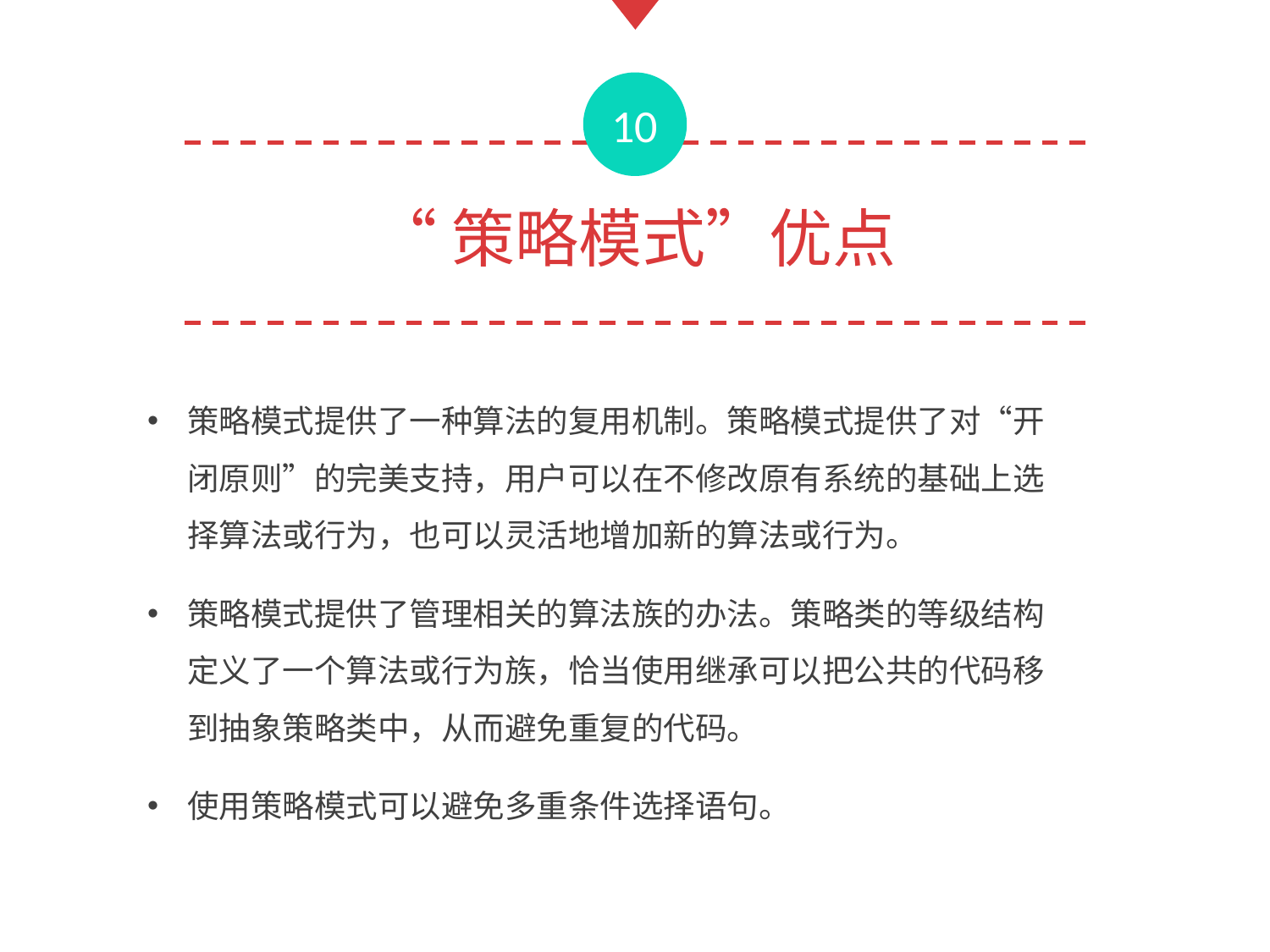

10
“策略模式”优点
策略模式提供了一种算法的复用机制。策略模式提供了对“开闭原则”的完美支持，用户可以在不修改原有系统的基础上选择算法或行为，也可以灵活地增加新的算法或行为。
策略模式提供了管理相关的算法族的办法。策略类的等级结构定义了一个算法或行为族，恰当使用继承可以把公共的代码移到抽象策略类中，从而避免重复的代码。
使用策略模式可以避免多重条件选择语句。